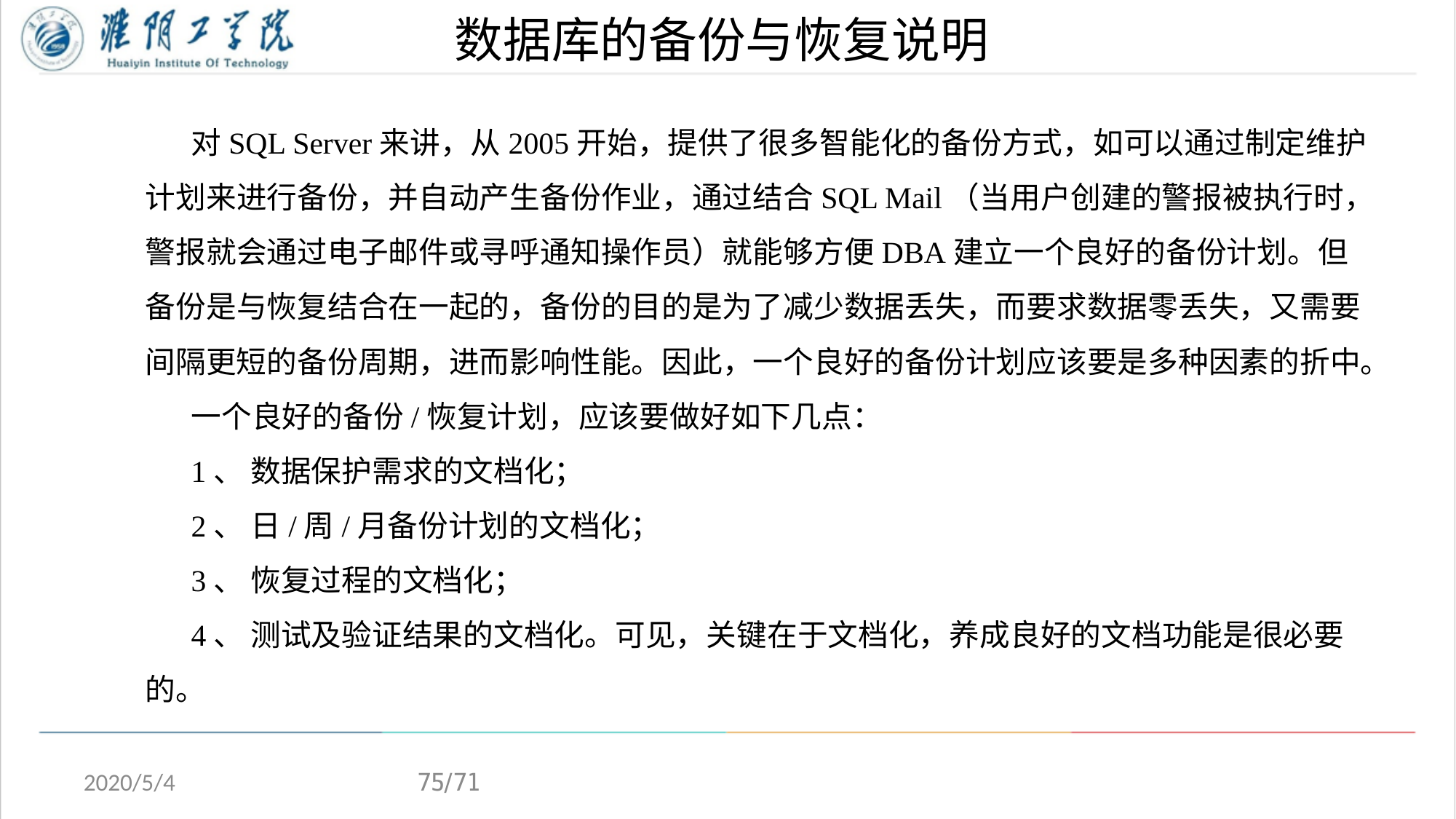

# 数据库的备份与恢复说明
对SQL Server来讲，从2005开始，提供了很多智能化的备份方式，如可以通过制定维护计划来进行备份，并自动产生备份作业，通过结合SQL Mail（当用户创建的警报被执行时，警报就会通过电子邮件或寻呼通知操作员）就能够方便DBA建立一个良好的备份计划。但备份是与恢复结合在一起的，备份的目的是为了减少数据丢失，而要求数据零丢失，又需要间隔更短的备份周期，进而影响性能。因此，一个良好的备份计划应该要是多种因素的折中。
一个良好的备份/恢复计划，应该要做好如下几点：
1、 数据保护需求的文档化；
2、 日/周/月备份计划的文档化；
3、 恢复过程的文档化；
4、 测试及验证结果的文档化。可见，关键在于文档化，养成良好的文档功能是很必要的。
75/71
2020/5/4